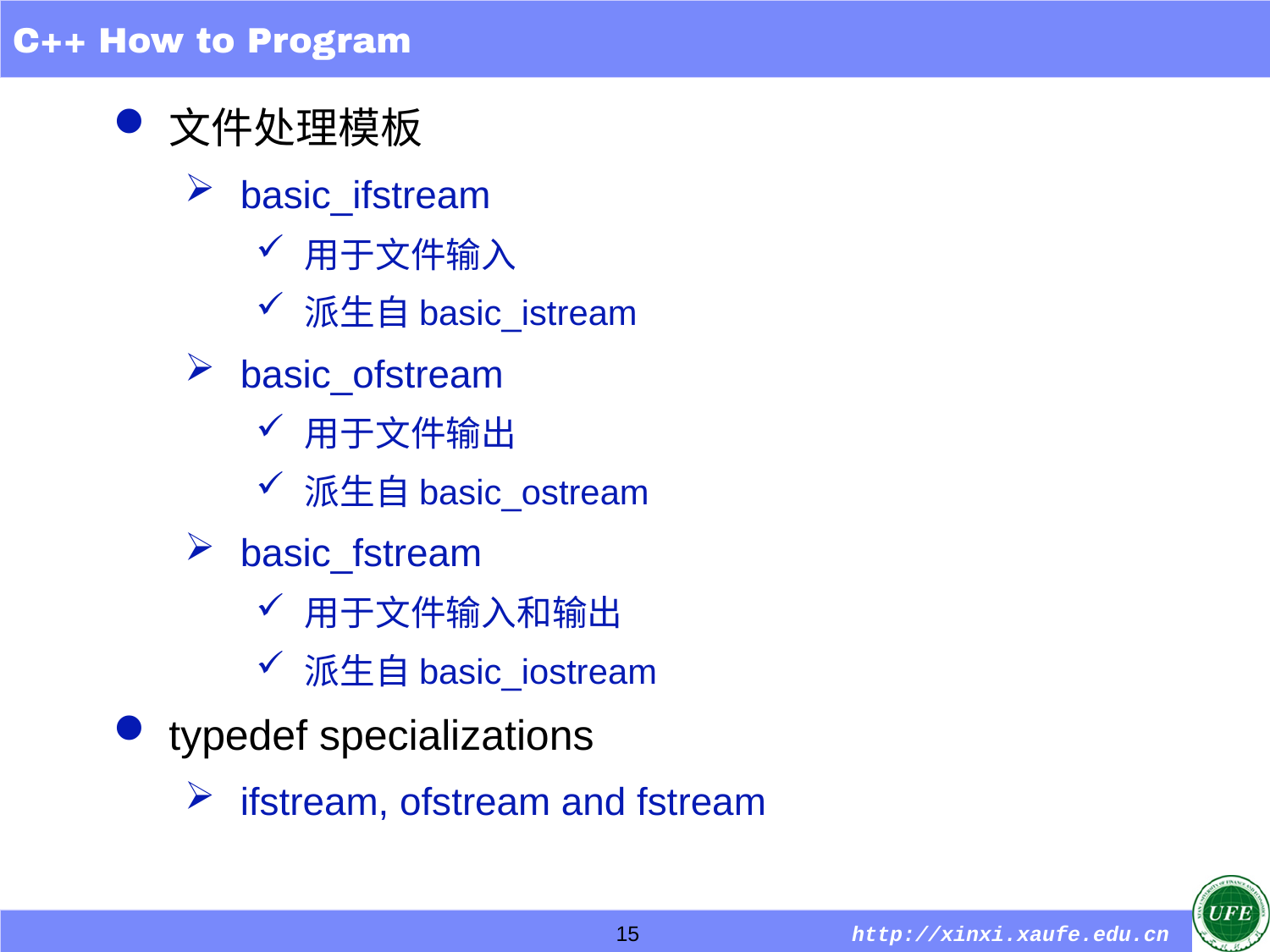

文件处理模板
basic_ifstream
用于文件输入
派生自basic_istream
basic_ofstream
用于文件输出
派生自basic_ostream
basic_fstream
用于文件输入和输出
派生自basic_iostream
typedef specializations
ifstream, ofstream and fstream
15